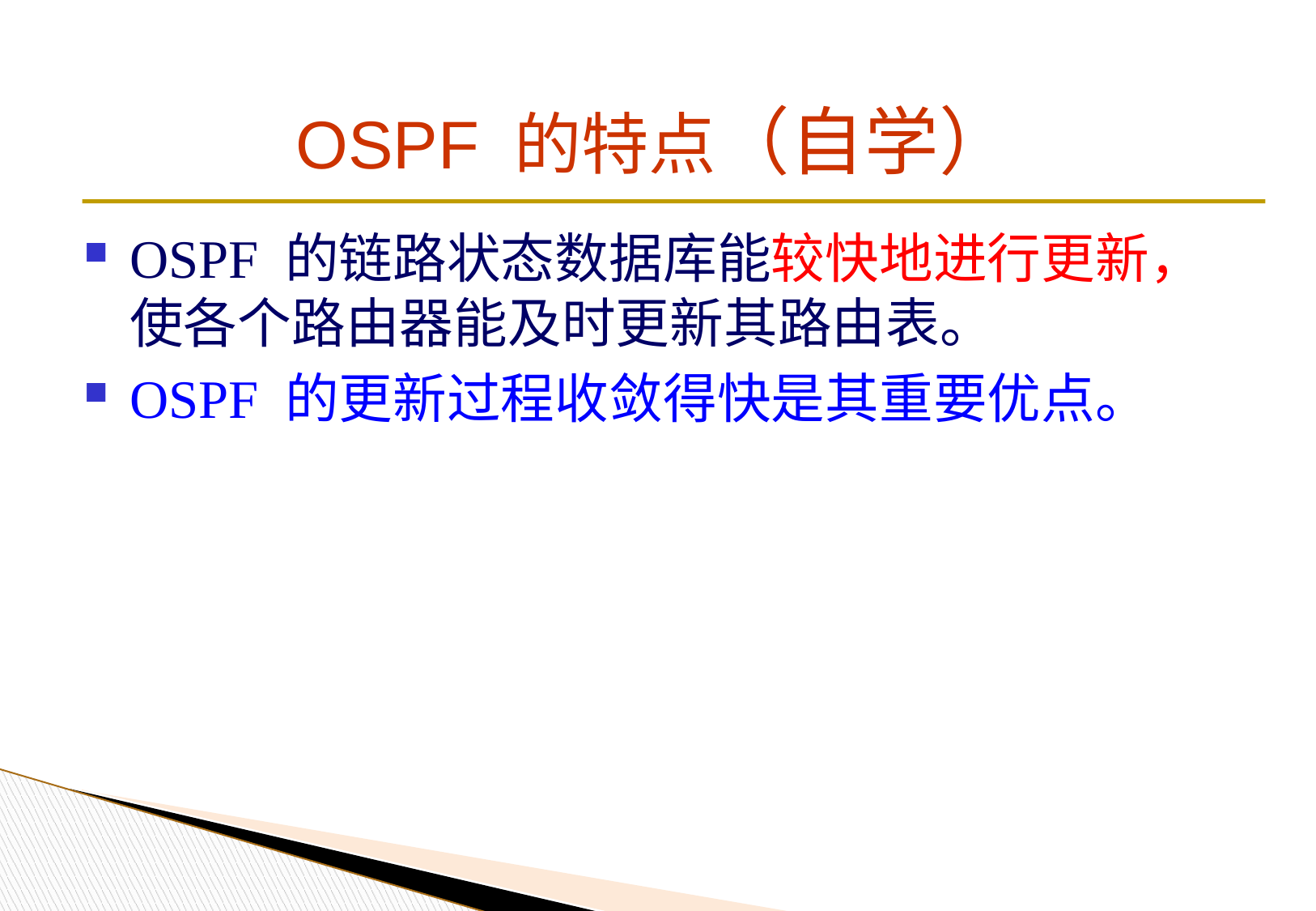

# OSPF 的特点（自学）
OSPF 的链路状态数据库能较快地进行更新，使各个路由器能及时更新其路由表。
OSPF 的更新过程收敛得快是其重要优点。